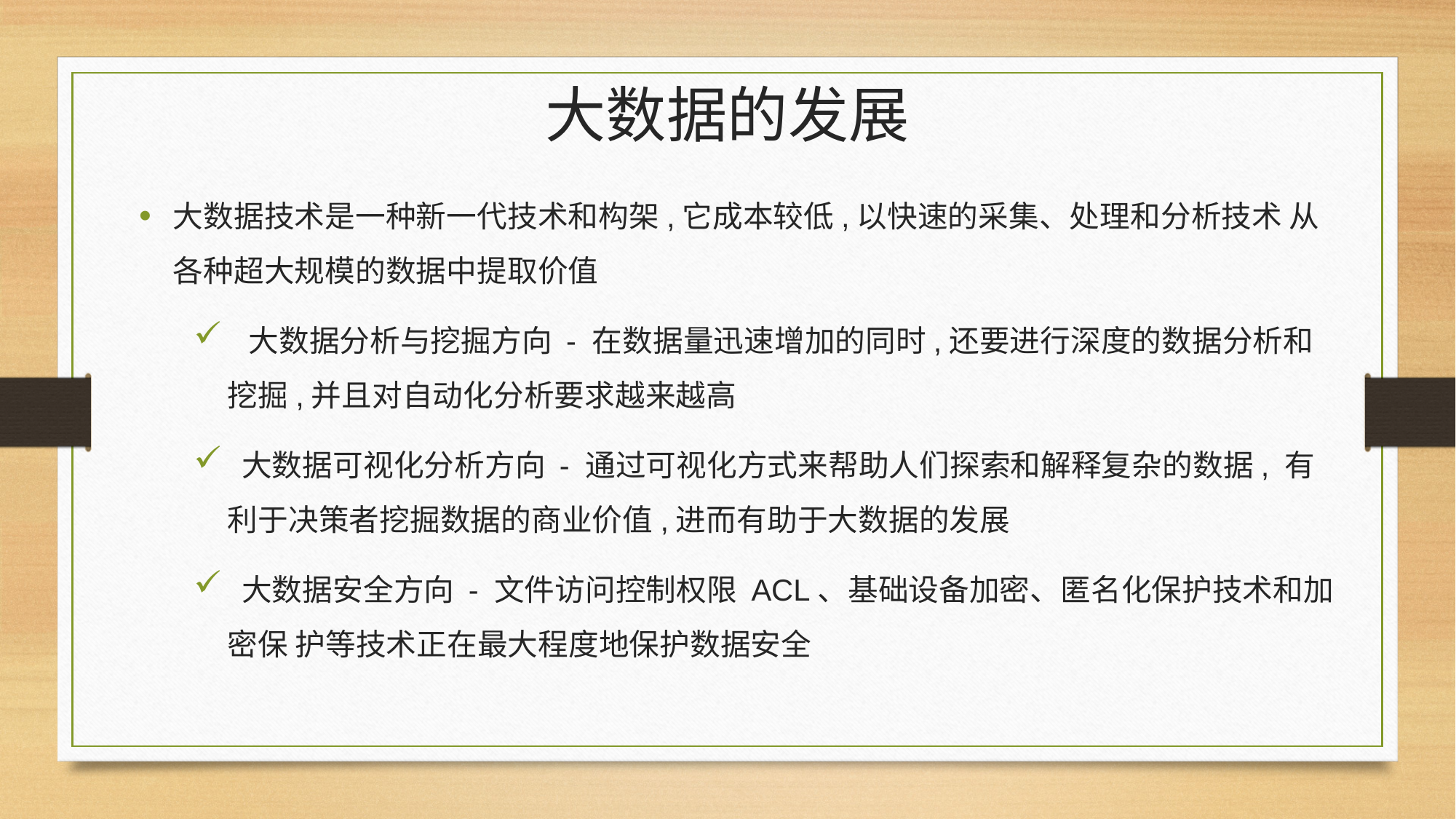

# 大数据的发展
大数据技术是一种新一代技术和构架,它成本较低,以快速的采集、处理和分析技术 从各种超大规模的数据中提取价值
  大数据分析与挖掘方向 - 在数据量迅速增加的同时,还要进行深度的数据分析和挖掘,并且对自动化分析要求越来越高
 大数据可视化分析方向 - 通过可视化方式来帮助人们探索和解释复杂的数据, 有利于决策者挖掘数据的商业价值,进而有助于大数据的发展
 大数据安全方向 - 文件访问控制权限 ACL、基础设备加密、匿名化保护技术和加密保 护等技术正在最大程度地保护数据安全